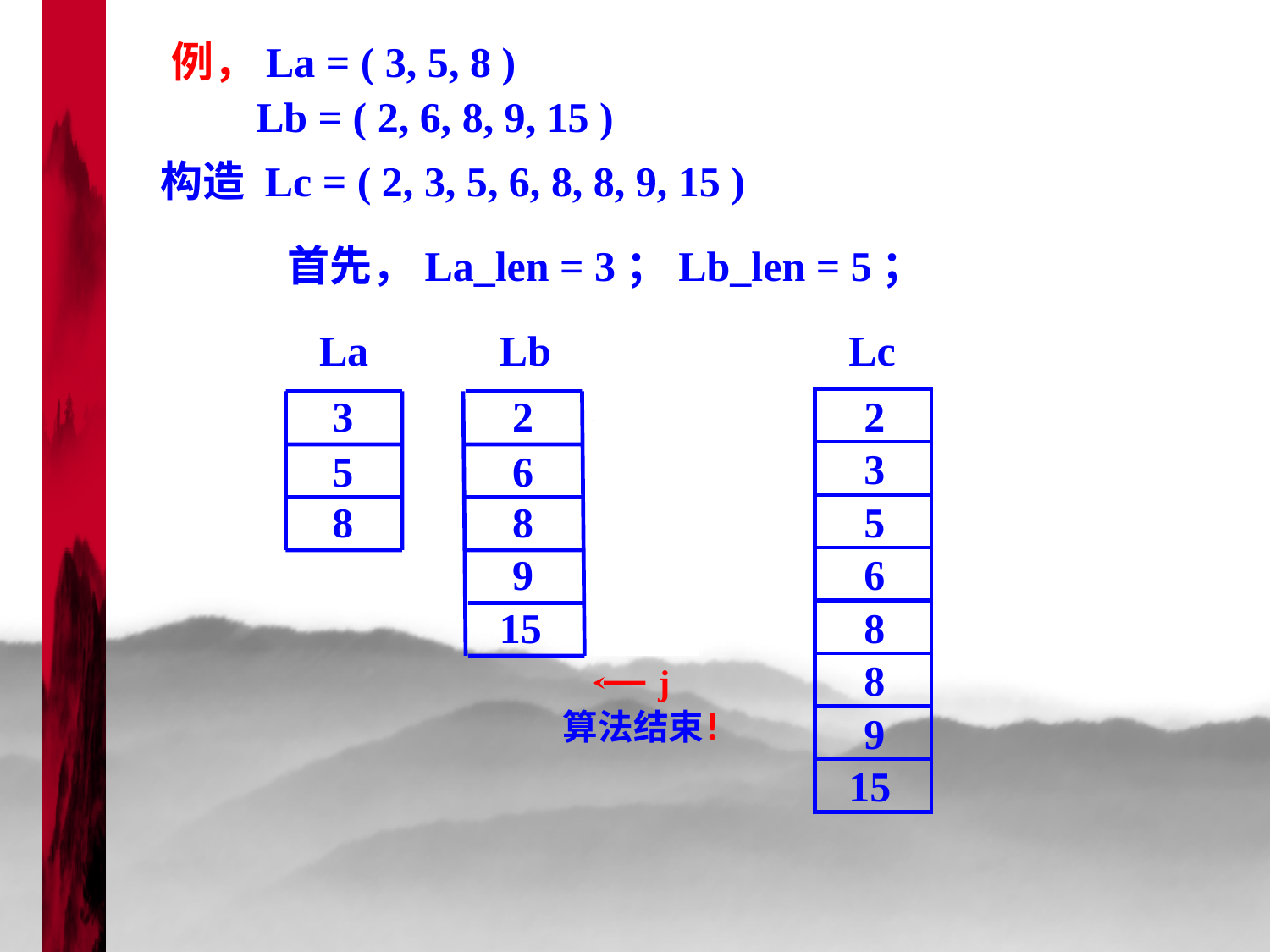

例，La = ( 3, 5, 8 )
        Lb = ( 2, 6, 8, 9, 15 )
构造 Lc = ( 2, 3, 5, 6, 8, 8, 9, 15 )
首先，La_len = 3；Lb_len = 5；
La
3

5

8

Lb
2

6

8

9

15

Lc
2

i

j

j

i

5

i

3

j

j

i

6

i

j

8

i

j

8

j

9

j

15

j

算法结束！